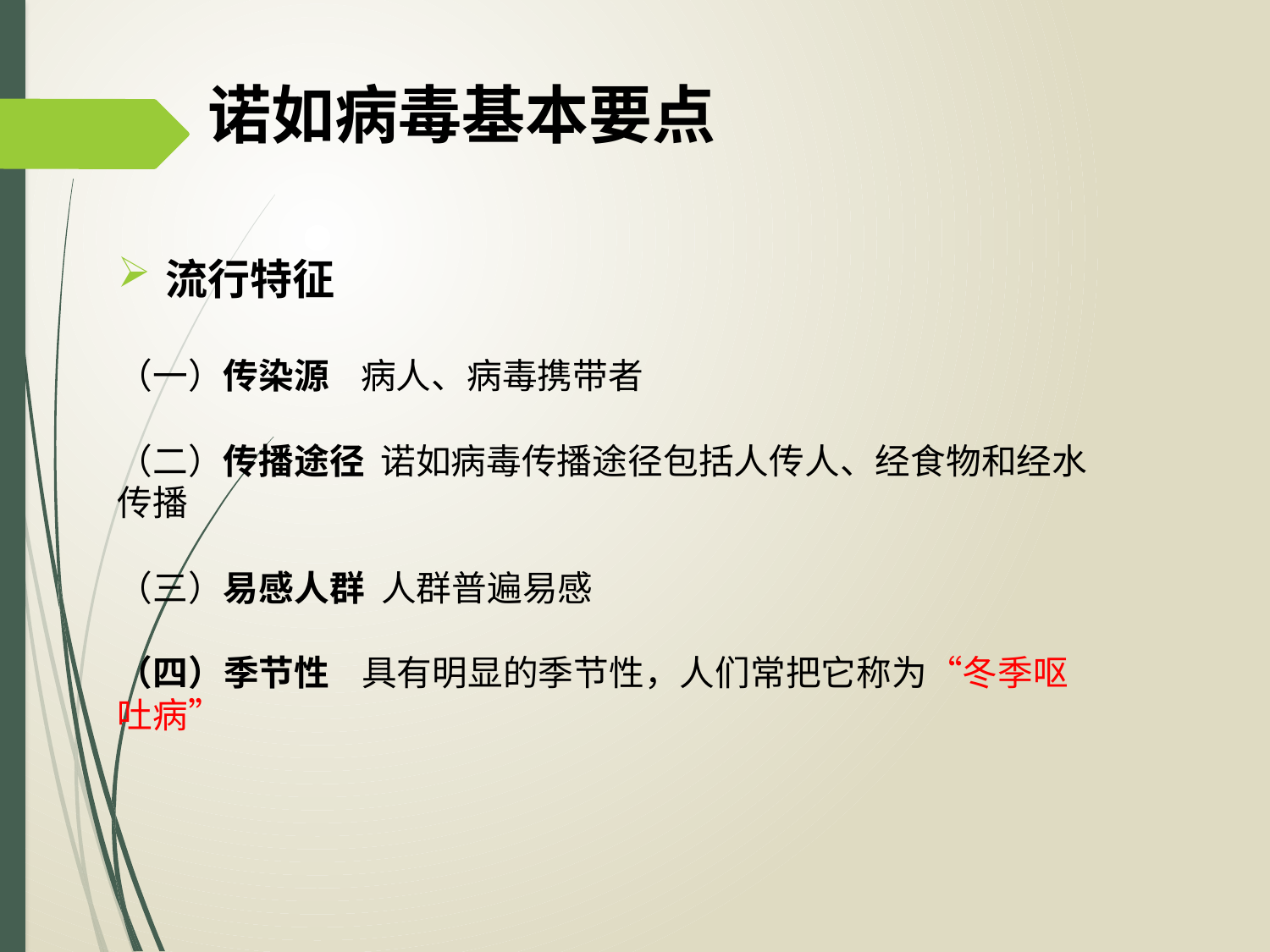

# 诺如病毒基本要点
流行特征

（一）传染源    病人、病毒携带者

（二）传播途径  诺如病毒传播途径包括人传人、经食物和经水传播

（三）易感人群  人群普遍易感

（四）季节性    具有明显的季节性，人们常把它称为“冬季呕吐病”